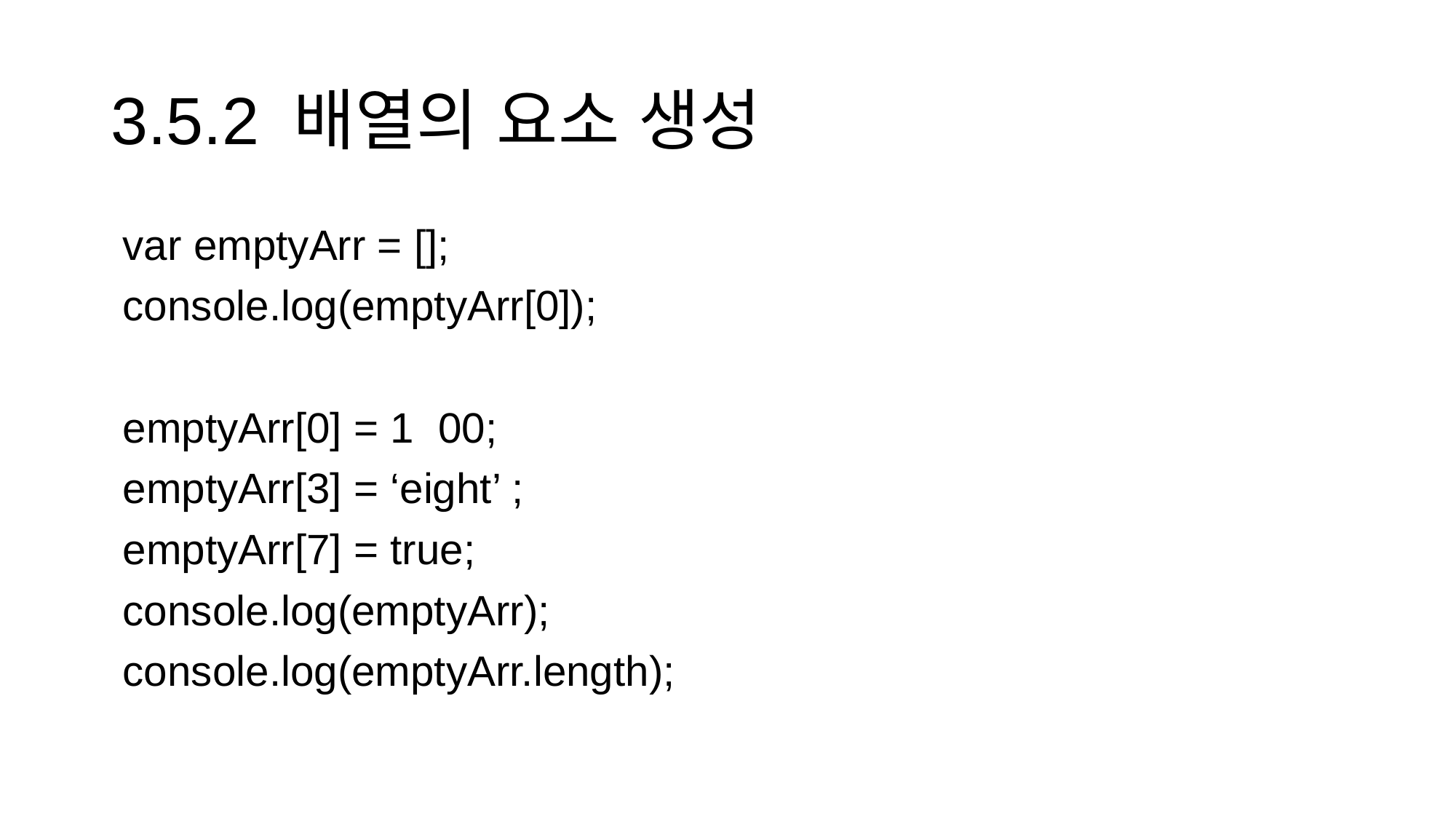

# 3.5.2 배열의 요소 생성
 var emptyArr = [];
 console.log(emptyArr[0]);

 emptyArr[0] = 1	00;
 emptyArr[3] = ‘eight’ ;
 emptyArr[7] = true;
 console.log(emptyArr);
 console.log(emptyArr.length);